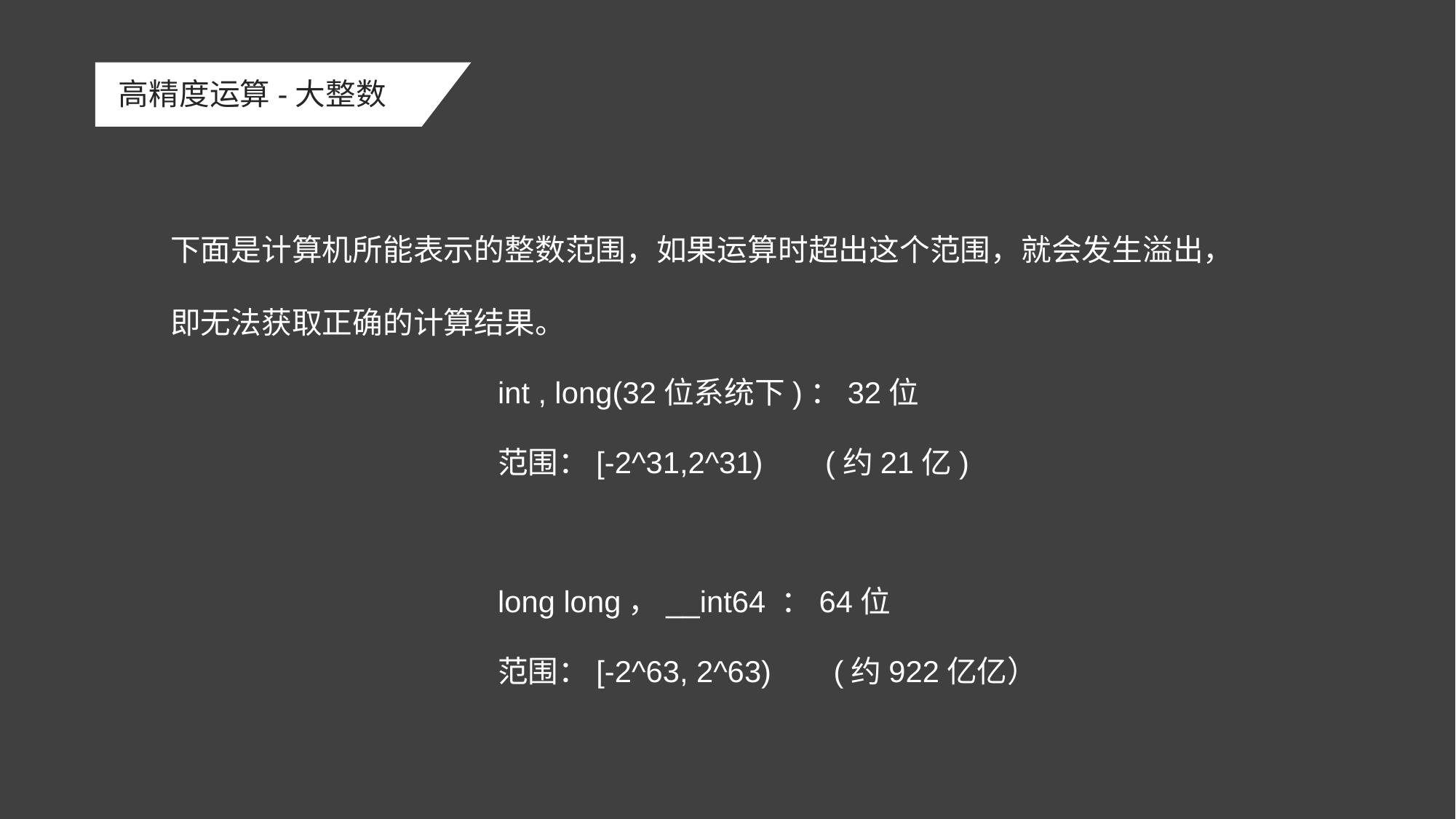

# 高精度运算-大整数

下面是计算机所能表示的整数范围，如果运算时超出这个范围，就会发生溢出，即无法获取正确的计算结果。
			int , long(32位系统下)：32位
			范围：[-2^31,2^31) 	(约21亿)

			long long，__int64 ：64位
			范围：[-2^63, 2^63)	 (约922亿亿）